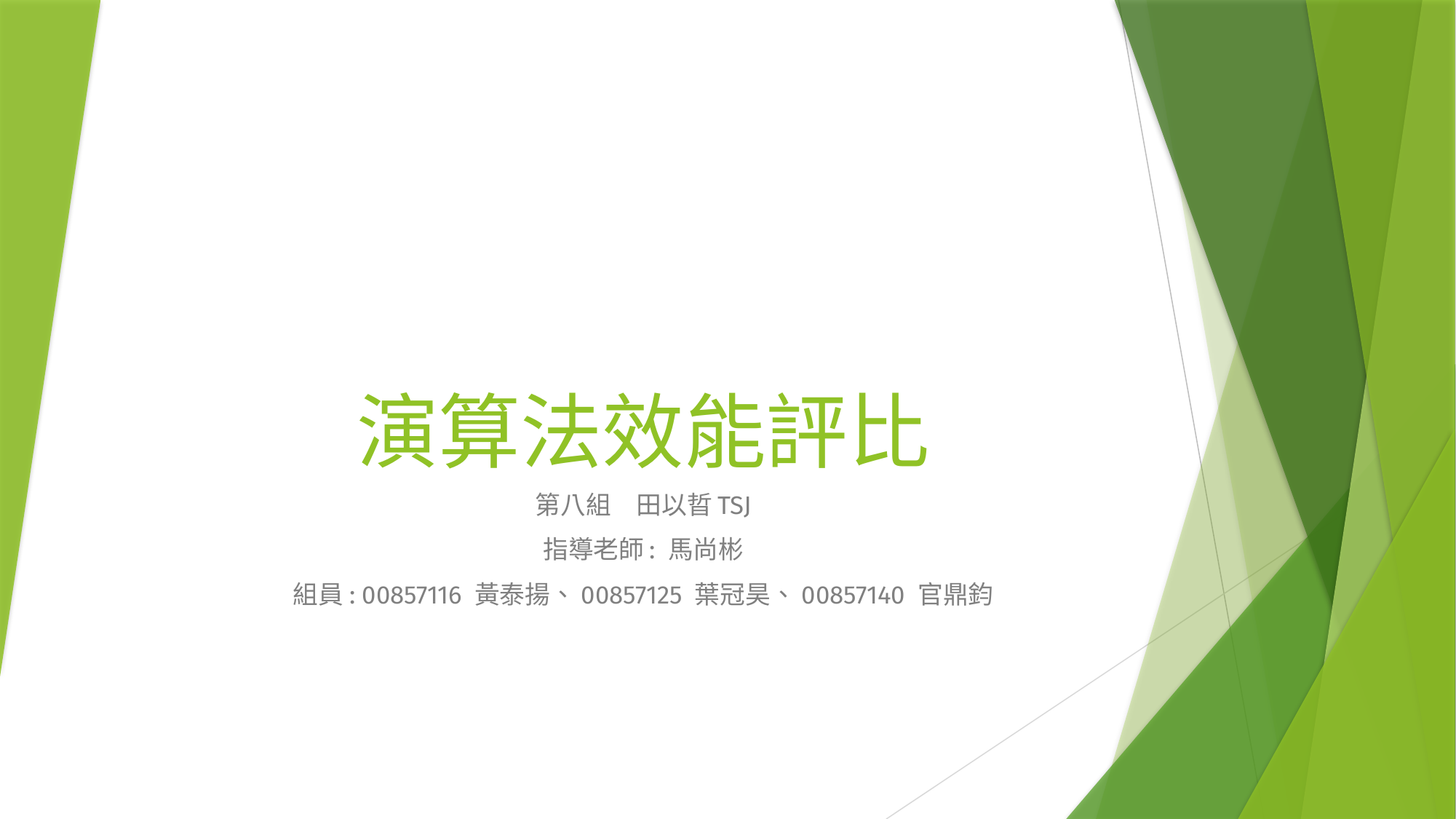

# 演算法效能評比
第八組　田以晢TSJ
指導老師: 馬尚彬
組員: 00857116 黃泰揚、00857125 葉冠昊、00857140 官鼎鈞